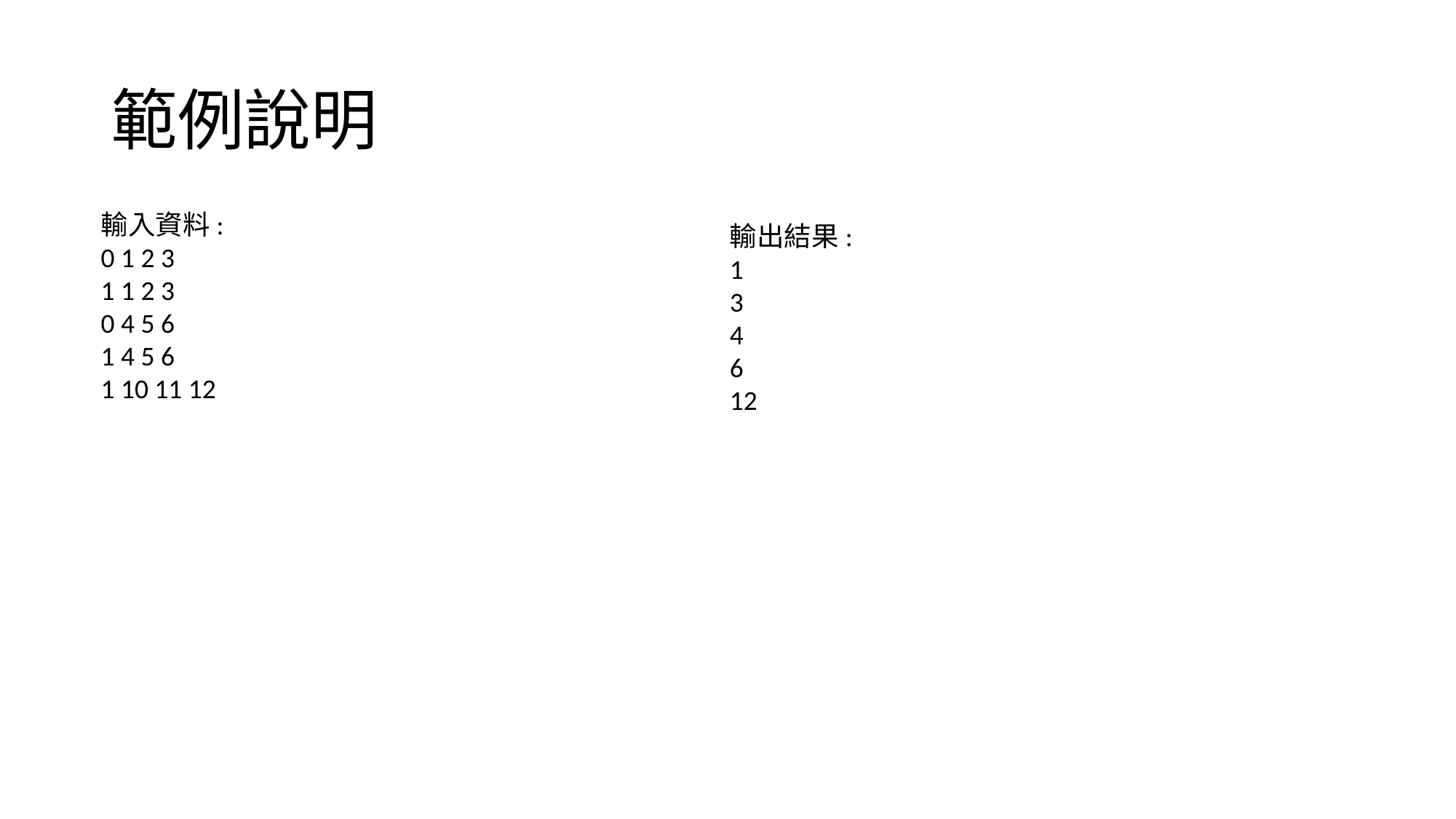

# 範例說明
輸入資料:
0 1 2 3
1 1 2 3
0 4 5 6
1 4 5 6
1 10 11 12

輸出結果:
1
3
4
6
12